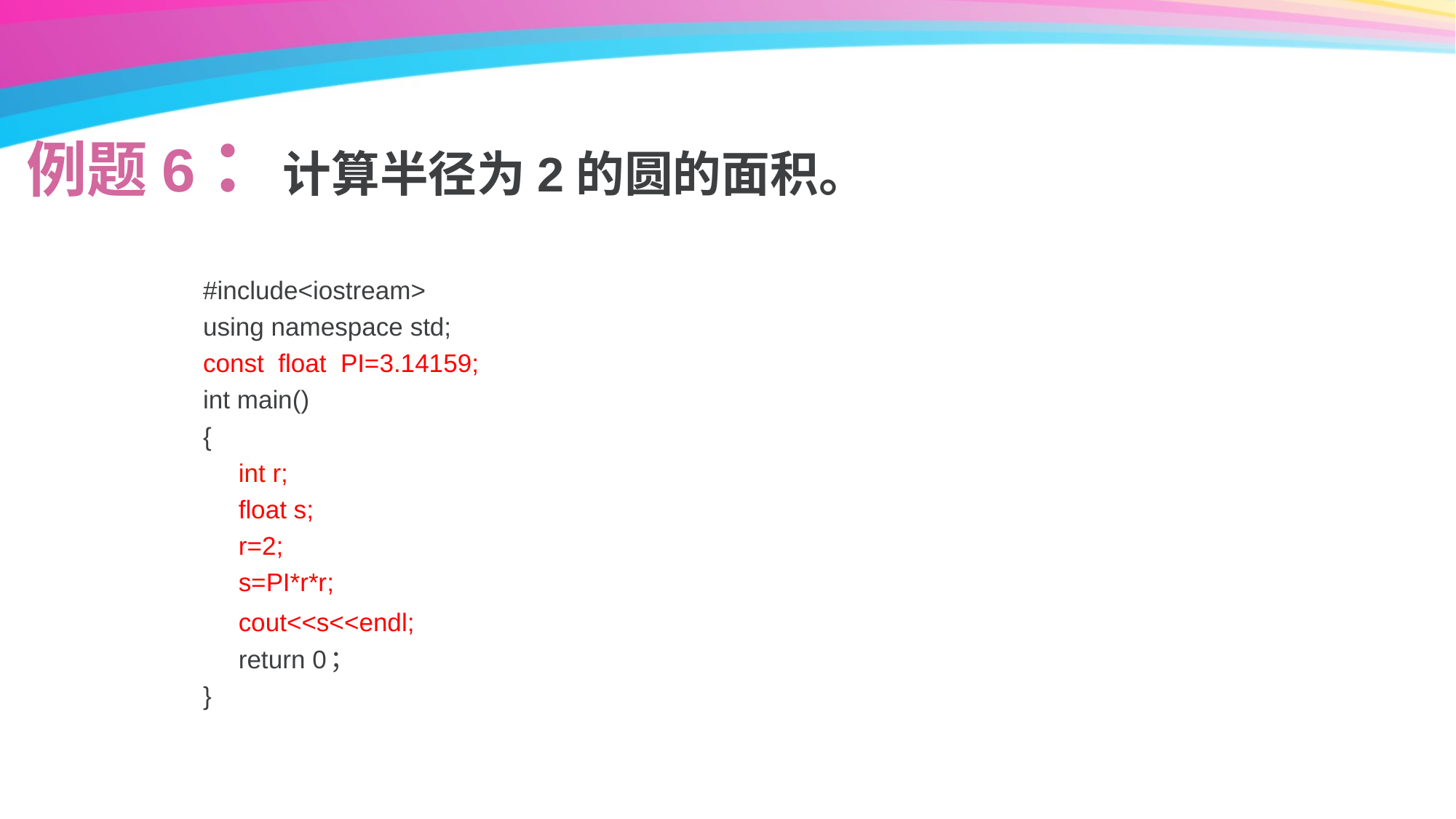

例题6：计算半径为2的圆的面积。
#include<iostream>
using namespace std;
const  float  PI=3.14159;
int main()
{
     int r;
     float s;
     r=2;
     s=PI*r*r;
     cout<<s<<endl;
     return 0；
}